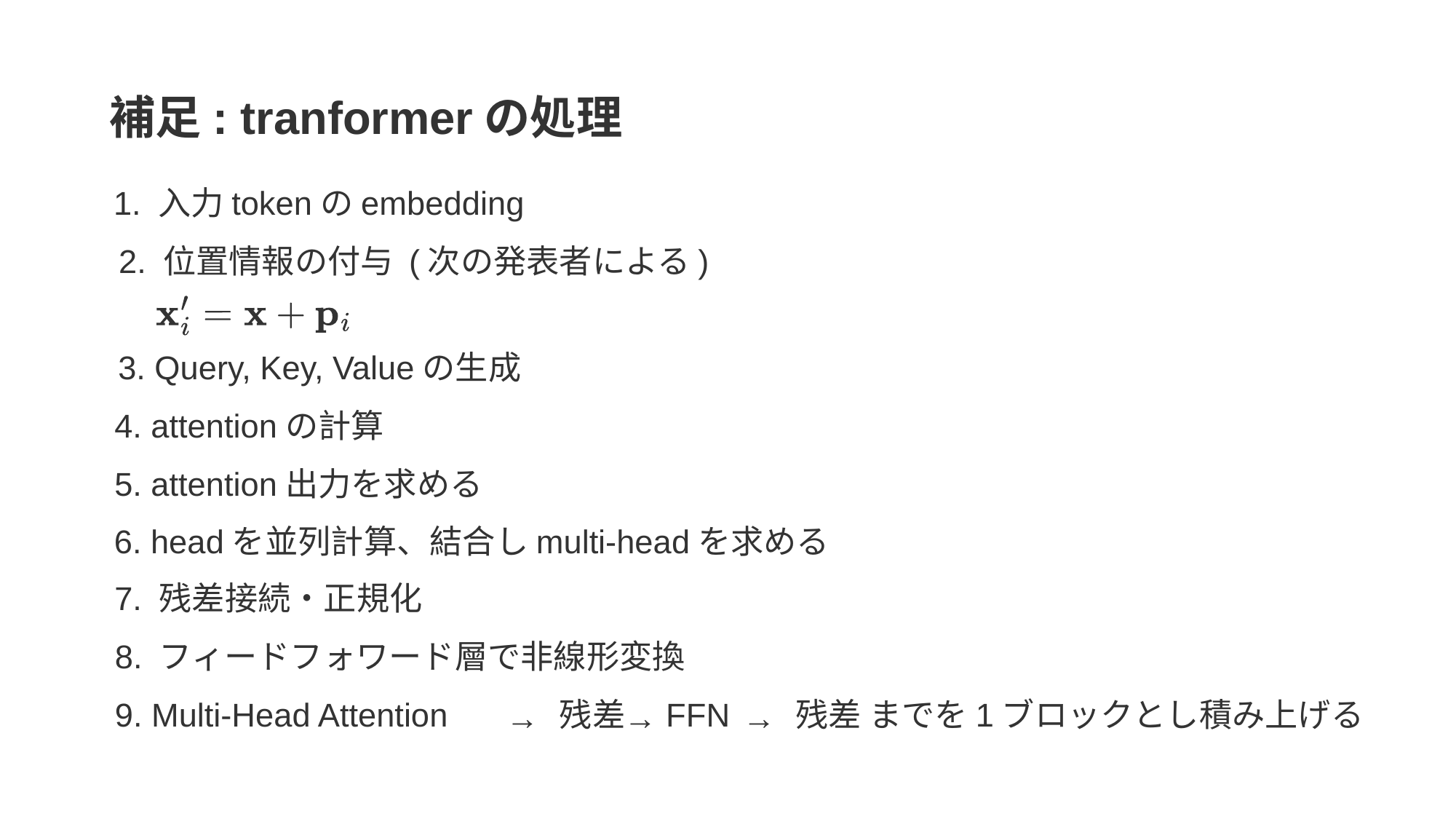

補足: tranformerの処理
1. 入力tokenのembedding
2. 位置情報の付与 (次の発表者による)

3. Query, Key, Valueの生成
4. attentionの計算
5. attention出力を求める
6. headを並列計算、結合しmulti-headを求める
7. 残差接続・正規化
8. フィードフォワード層で非線形変換
9. Multi-Head Attention
 残差
 FFN
 残差 までを1ブロックとし積み上げる
→
→
→